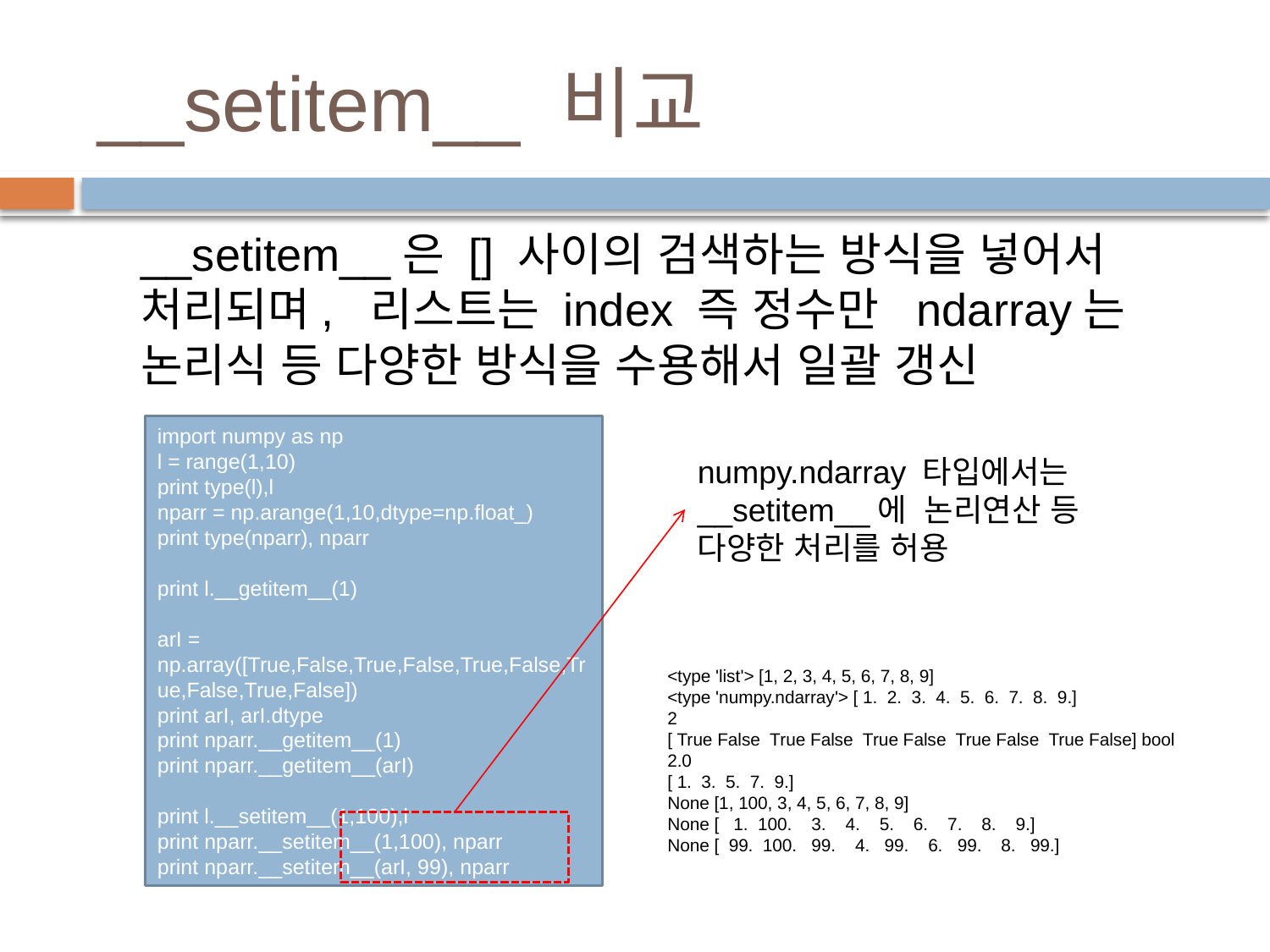

# __setitem__ 비교
__setitem__은 [] 사이의 검색하는 방식을 넣어서 처리되며,  리스트는 index 즉 정수만  ndarray는 논리식 등 다양한 방식을 수용해서 일괄 갱신
import numpy as np
l = range(1,10)
print type(l),l
nparr = np.arange(1,10,dtype=np.float_)
print type(nparr), nparr

print l.__getitem__(1)

arI = np.array([True,False,True,False,True,False,True,False,True,False])
print arI, arI.dtype
print nparr.__getitem__(1)
print nparr.__getitem__(arI)

print l.__setitem__(1,100),l
print nparr.__setitem__(1,100), nparr
print nparr.__setitem__(arI, 99), nparr
numpy.ndarray 타입에서는 __setitem__에  논리연산 등 다양한 처리를 허용
<type 'list'> [1, 2, 3, 4, 5, 6, 7, 8, 9]
<type 'numpy.ndarray'> [ 1.  2.  3.  4.  5.  6.  7.  8.  9.]
2
[ True False  True False  True False  True False  True False] bool
2.0
[ 1.  3.  5.  7.  9.]
None [1, 100, 3, 4, 5, 6, 7, 8, 9]
None [   1.  100.    3.    4.    5.    6.    7.    8.    9.]
None [  99.  100.   99.    4.   99.    6.   99.    8.   99.]